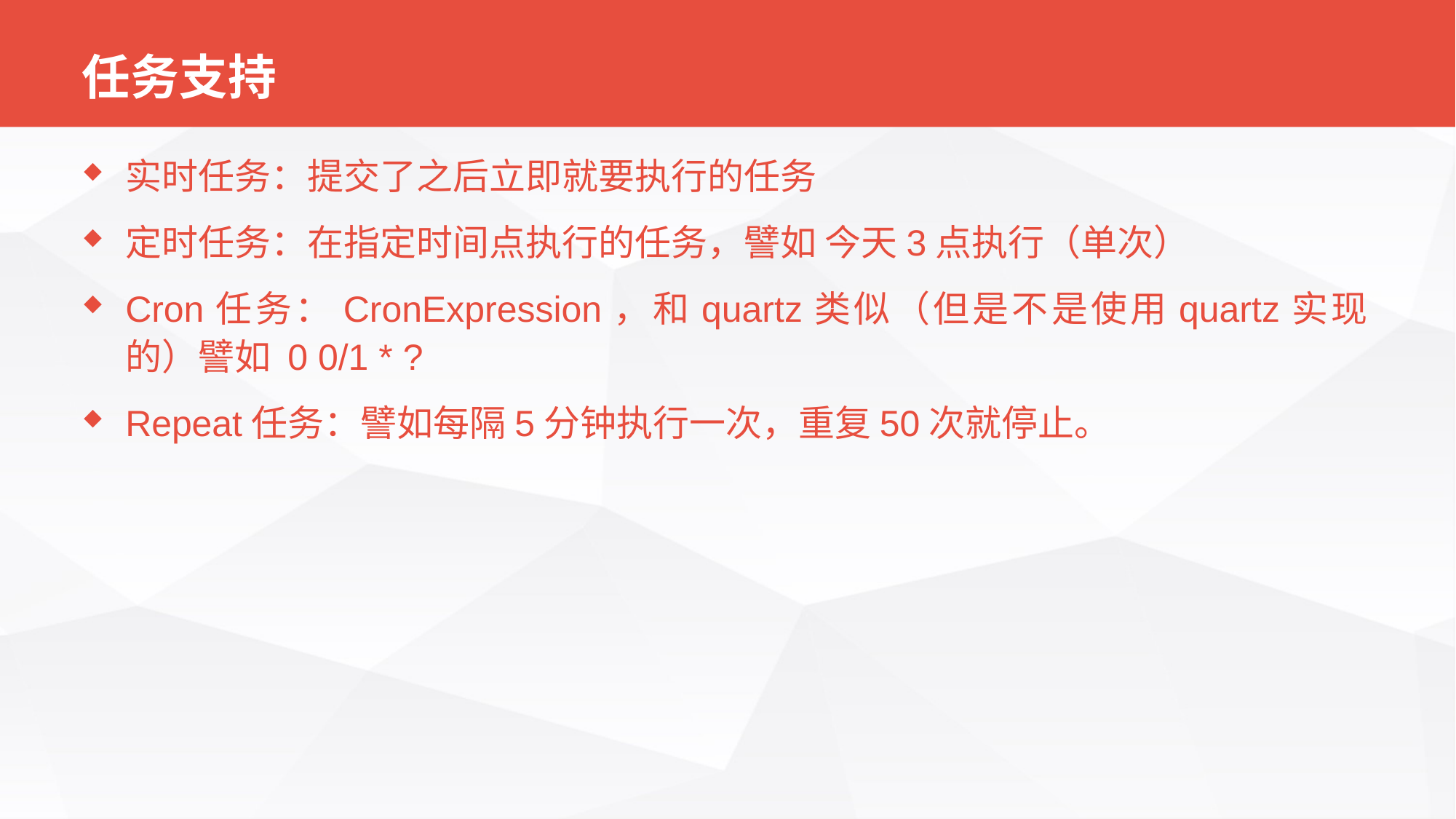

# 任务支持
实时任务：提交了之后立即就要执行的任务
定时任务：在指定时间点执行的任务，譬如 今天3点执行（单次）
Cron任务：CronExpression，和quartz类似（但是不是使用quartz实现的）譬如 0 0/1 * ?
Repeat任务：譬如每隔5分钟执行一次，重复50次就停止。